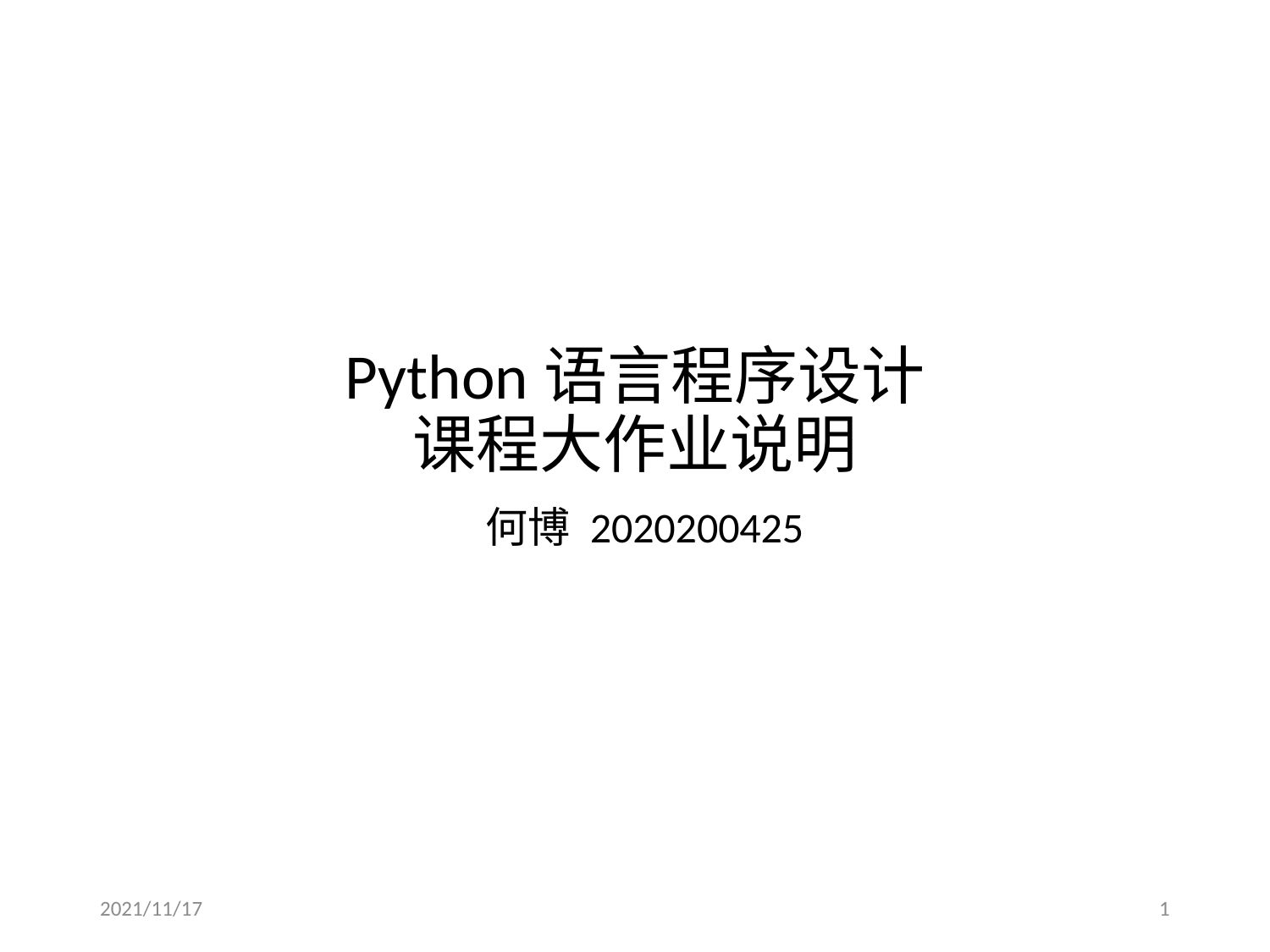

# Python语言程序设计 课程大作业说明
 何博 2020200425
2021/11/17
1